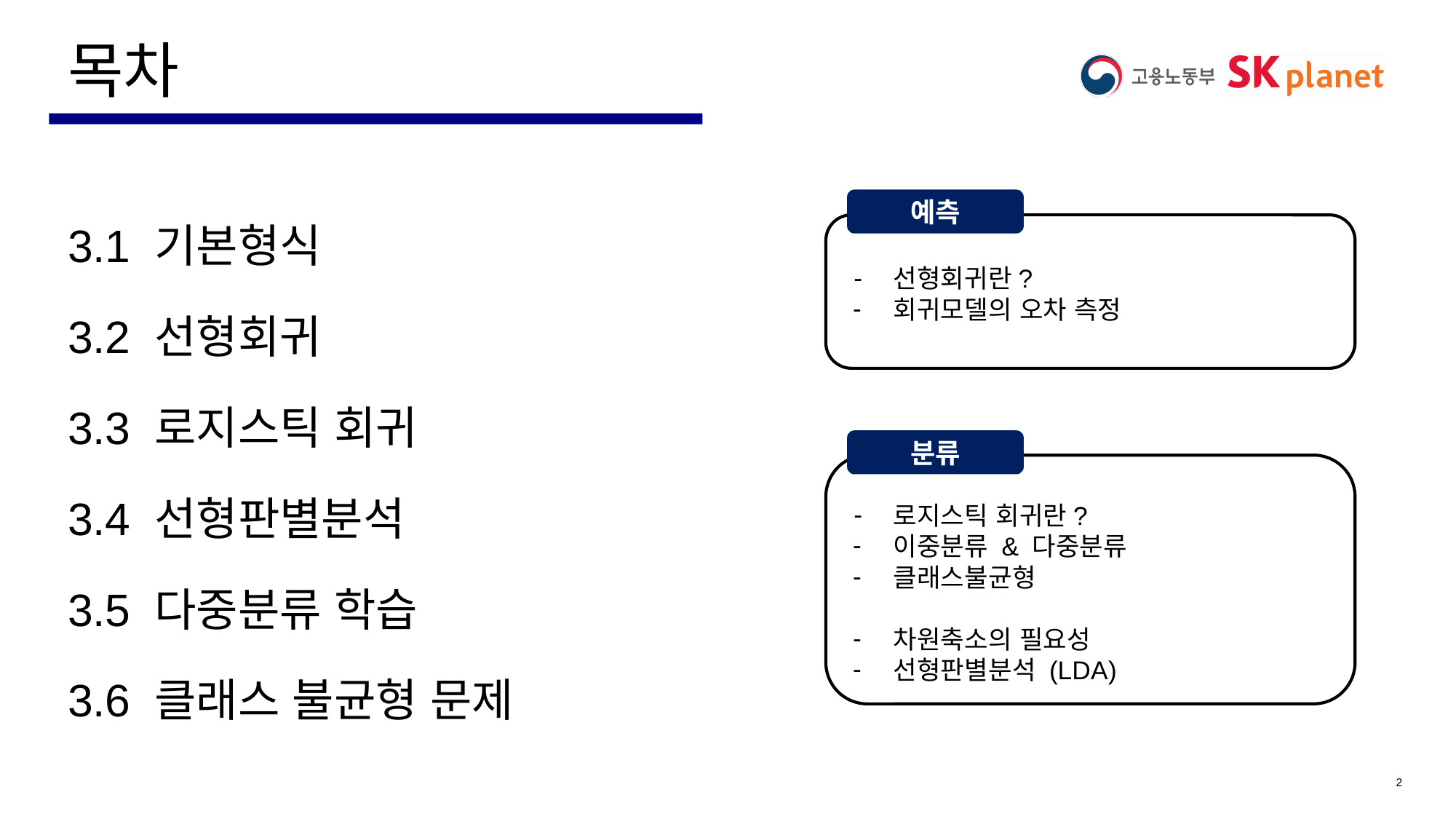

목차

예측
# 3.1 기본형식
3.2 선형회귀
3.3 로지스틱 회귀
3.4 선형판별분석
3.5 다중분류 학습
3.6 클래스 불균형 문제
선형회귀란?
회귀모델의 오차 측정
ㄹ
분류

로지스틱 회귀란?
이중분류 & 다중분류
클래스불균형

차원축소의 필요성
선형판별분석 (LDA)